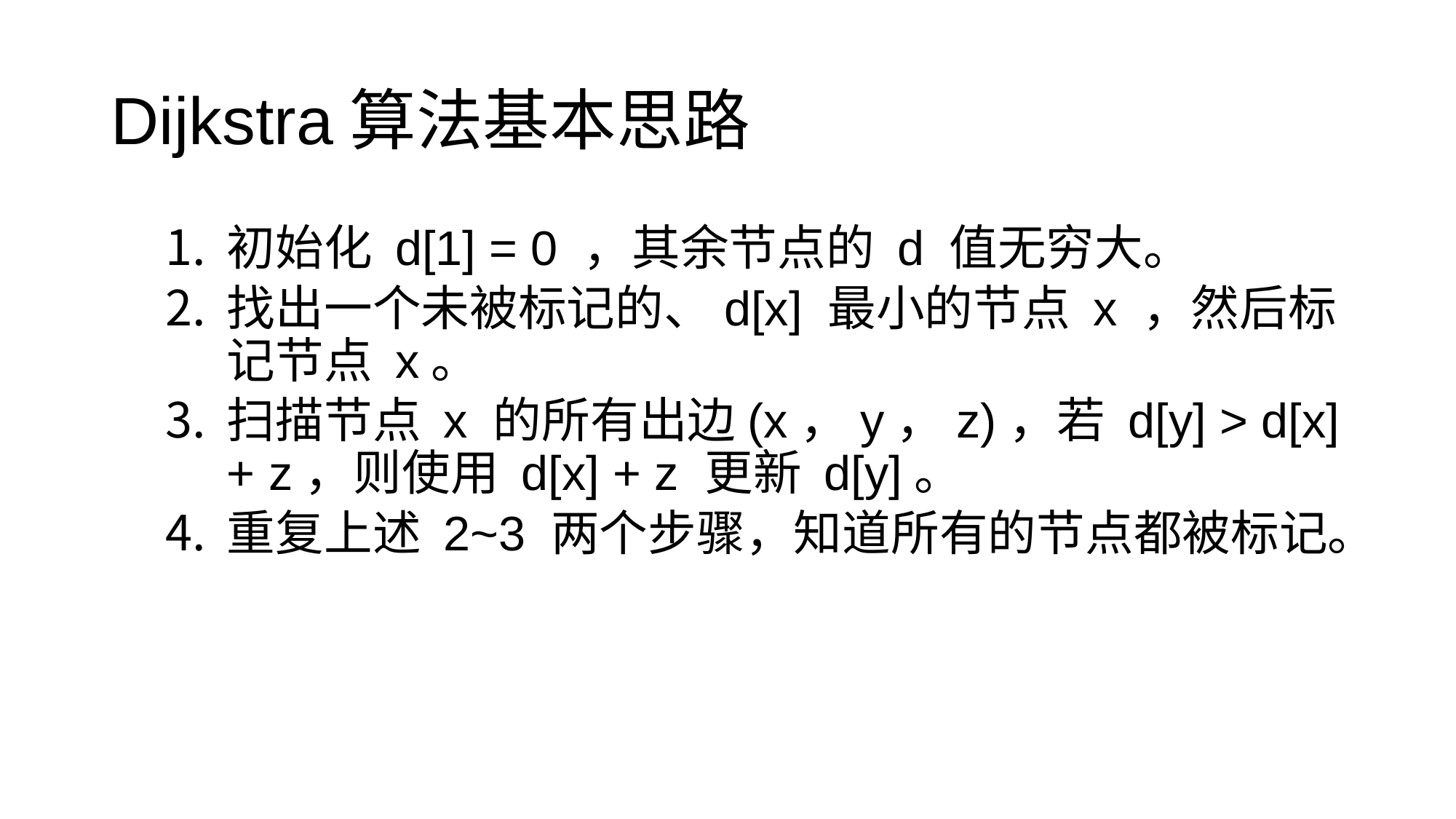

# Dijkstra算法基本思路
初始化 d[1] = 0 ，其余节点的 d 值无穷大。
找出一个未被标记的、d[x] 最小的节点 x ，然后标记节点 x。
扫描节点 x 的所有出边(x，y，z)，若 d[y] > d[x] + z，则使用 d[x] + z 更新 d[y]。
重复上述 2~3 两个步骤，知道所有的节点都被标记。